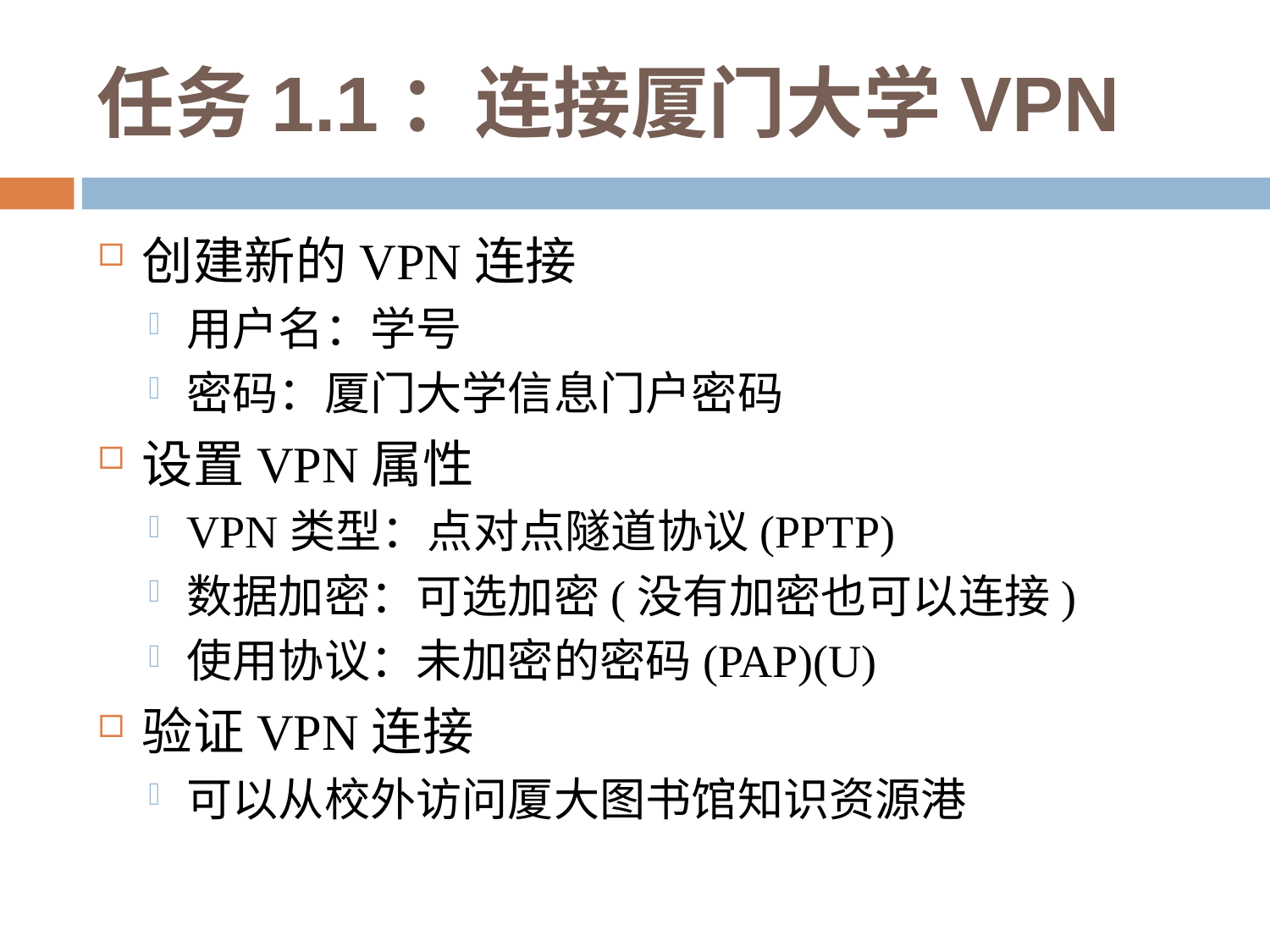

# 任务1.1：连接厦门大学VPN
创建新的VPN连接
用户名：学号
密码：厦门大学信息门户密码
设置VPN属性
VPN类型：点对点隧道协议(PPTP)
数据加密：可选加密(没有加密也可以连接)
使用协议：未加密的密码(PAP)(U)
验证VPN连接
可以从校外访问厦大图书馆知识资源港